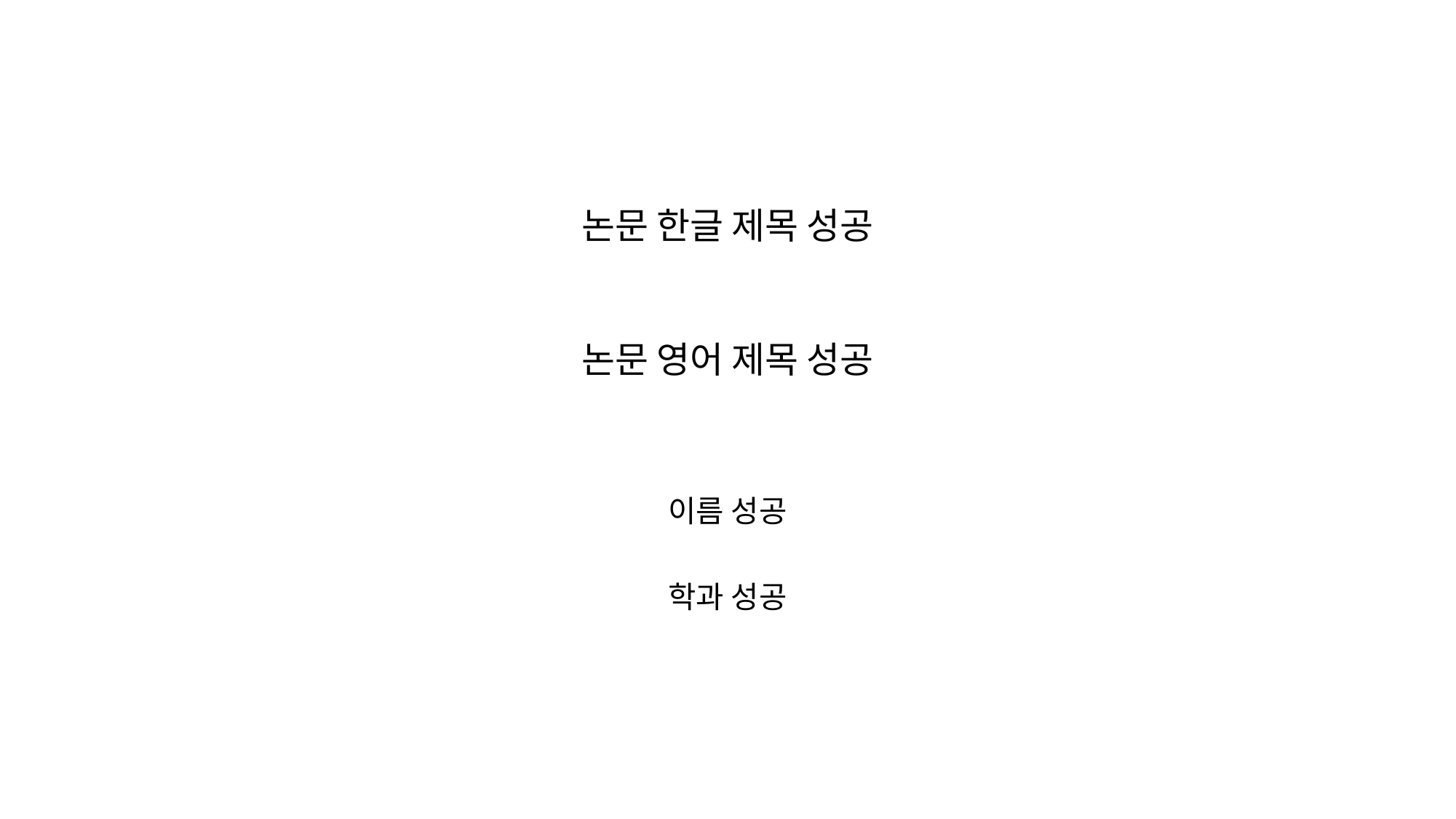

# 논문 한글 제목 성공
논문 영어 제목 성공
이름 성공
학과 성공